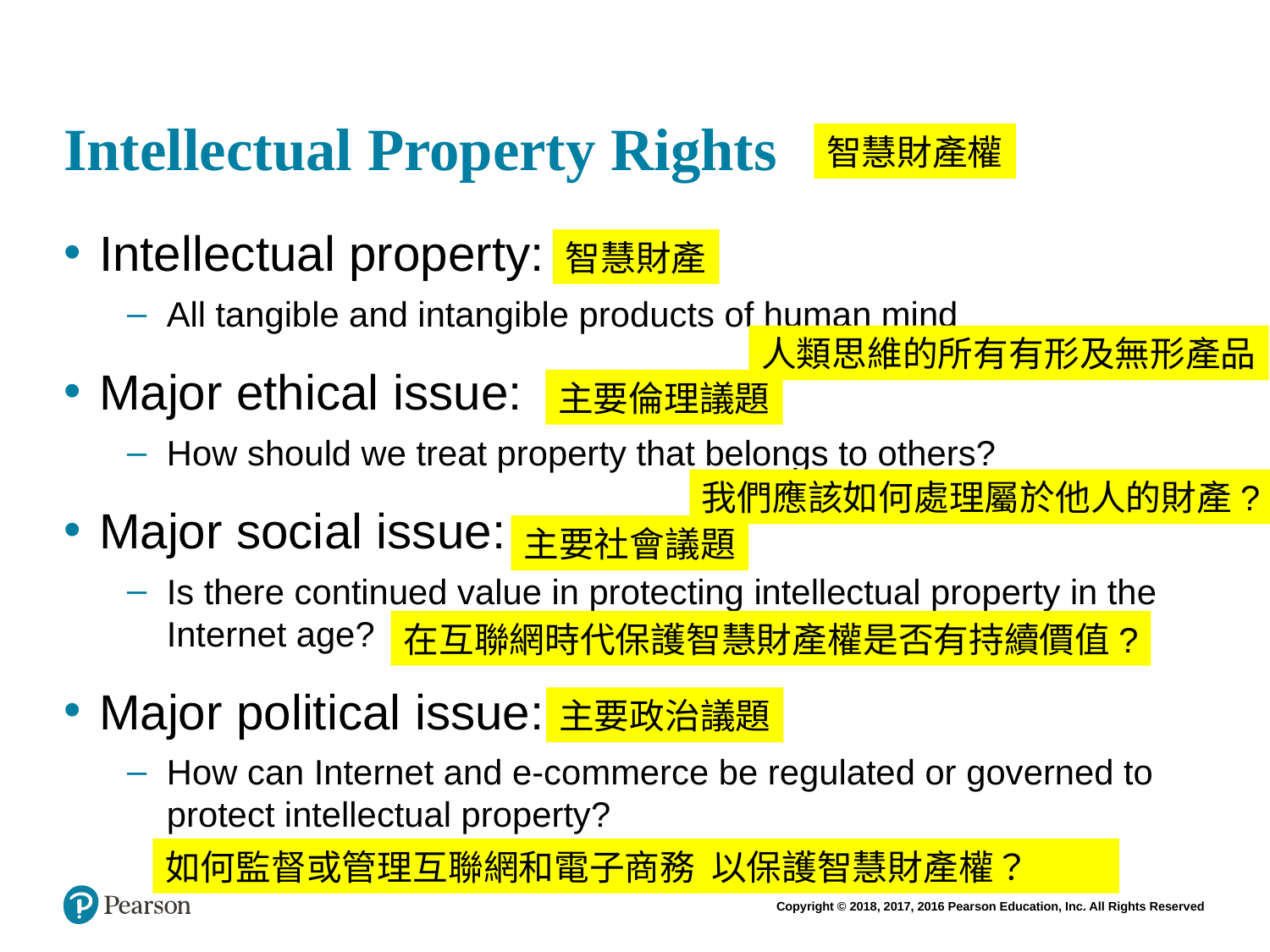

# Intellectual Property Rights
智慧財產權
Intellectual property:
All tangible and intangible products of human mind
Major ethical issue:
How should we treat property that belongs to others?
Major social issue:
Is there continued value in protecting intellectual property in the Internet age?
Major political issue:
How can Internet and e-commerce be regulated or governed to protect intellectual property?
智慧財產
人類思維的所有有形及無形產品
主要倫理議題
我們應該如何處理屬於他人的財產?
主要社會議題
在互聯網時代保護智慧財產權是否有持續價值?
主要政治議題
如何監督或管理互聯網和電子商務  以保護智慧財產權？